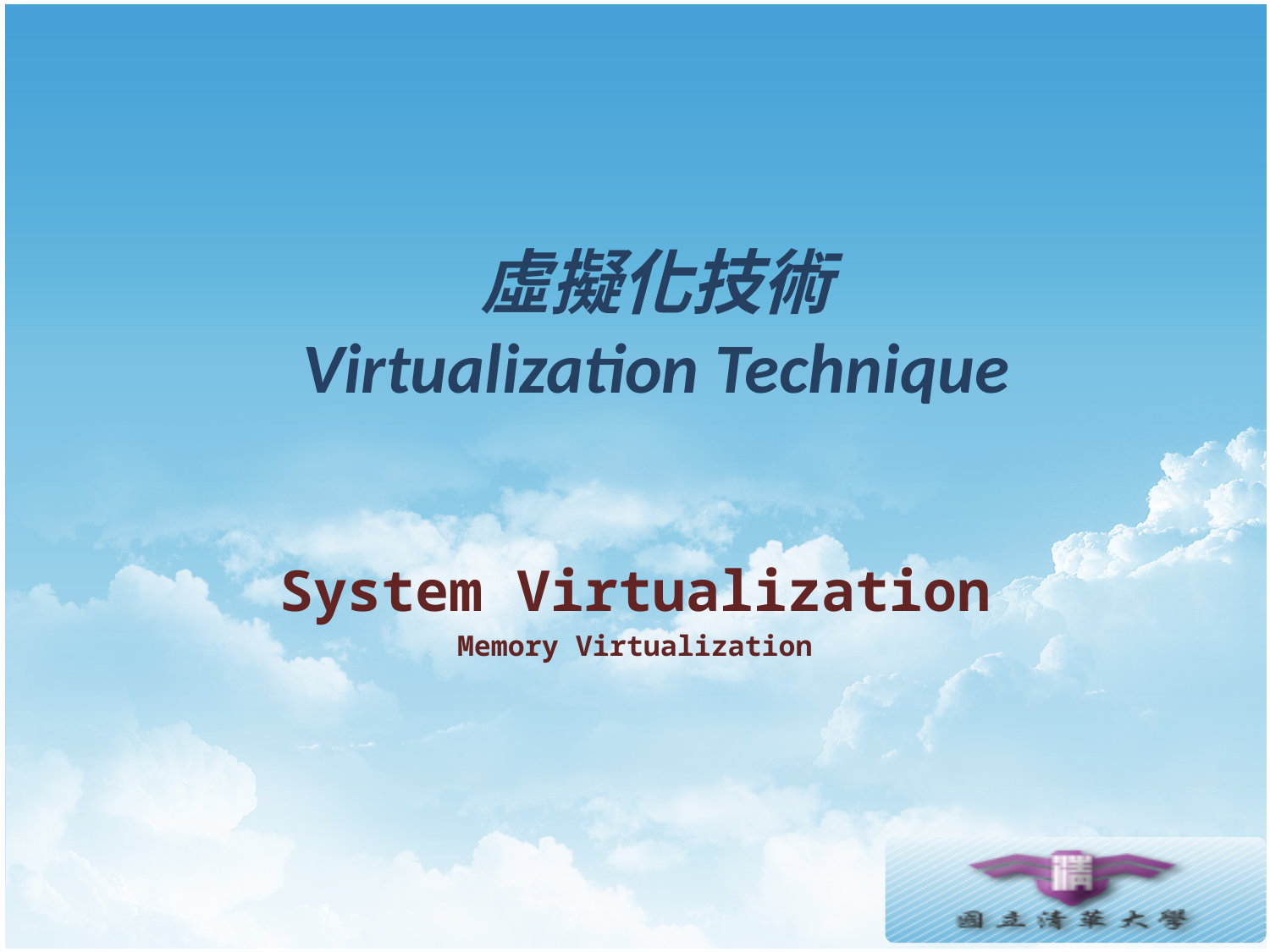

# 虛擬化技術 Virtualization Technique
System Virtualization
Memory Virtualization